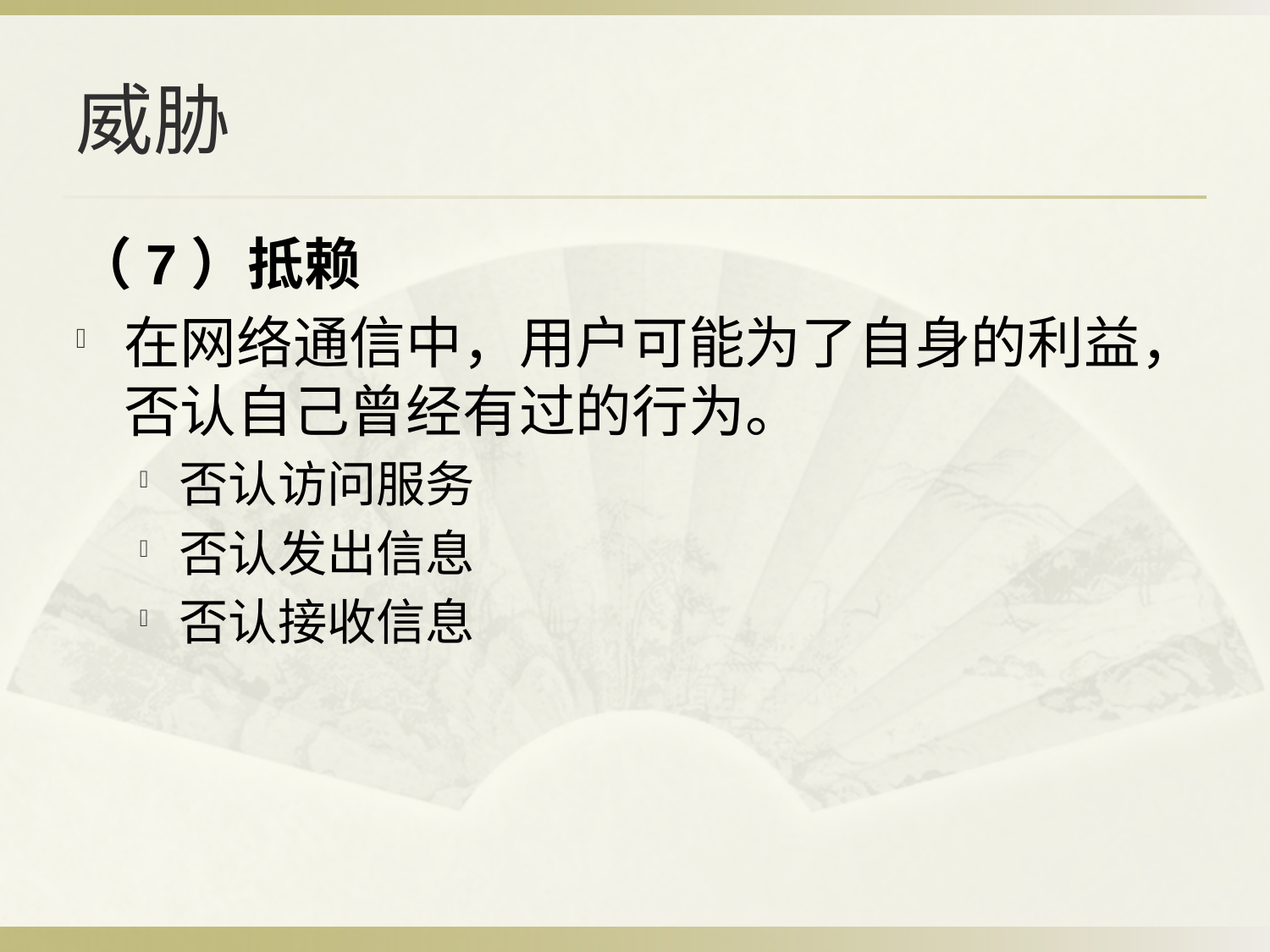

# 威胁
（7）抵赖
在网络通信中，用户可能为了自身的利益，否认自己曾经有过的行为。
否认访问服务
否认发出信息
否认接收信息